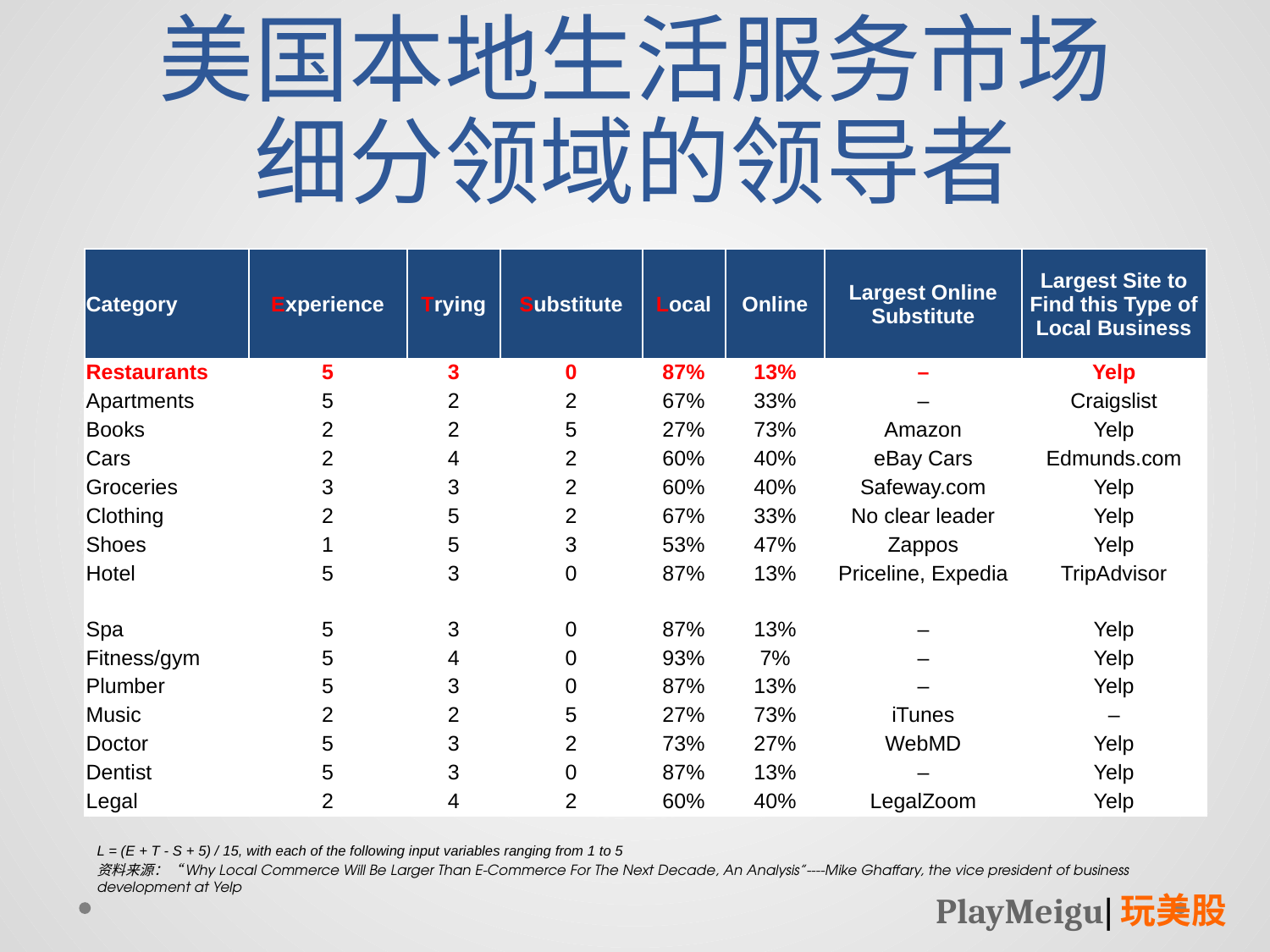

# 美国本地生活服务市场 细分领域的领导者
| Category | Experience | Trying | Substitute | Local | Online | Largest Online Substitute | Largest Site to Find this Type of Local Business |
| --- | --- | --- | --- | --- | --- | --- | --- |
| Restaurants | 5 | 3 | 0 | 87% | 13% | – | Yelp |
| Apartments | 5 | 2 | 2 | 67% | 33% | – | Craigslist |
| Books | 2 | 2 | 5 | 27% | 73% | Amazon | Yelp |
| Cars | 2 | 4 | 2 | 60% | 40% | eBay Cars | Edmunds.com |
| Groceries | 3 | 3 | 2 | 60% | 40% | Safeway.com | Yelp |
| Clothing | 2 | 5 | 2 | 67% | 33% | No clear leader | Yelp |
| Shoes | 1 | 5 | 3 | 53% | 47% | Zappos | Yelp |
| Hotel | 5 | 3 | 0 | 87% | 13% | Priceline, Expedia | TripAdvisor |
| Spa | 5 | 3 | 0 | 87% | 13% | – | Yelp |
| Fitness/gym | 5 | 4 | 0 | 93% | 7% | – | Yelp |
| Plumber | 5 | 3 | 0 | 87% | 13% | – | Yelp |
| Music | 2 | 2 | 5 | 27% | 73% | iTunes | – |
| Doctor | 5 | 3 | 2 | 73% | 27% | WebMD | Yelp |
| Dentist | 5 | 3 | 0 | 87% | 13% | – | Yelp |
| Legal | 2 | 4 | 2 | 60% | 40% | LegalZoom | Yelp |
L = (E + T - S + 5) / 15, with each of the following input variables ranging from 1 to 5
资料来源：“Why Local Commerce Will Be Larger Than E-Commerce For The Next Decade, An Analysis”----Mike Ghaffary, the vice president of business development at Yelp
PlayMeigu|玩美股